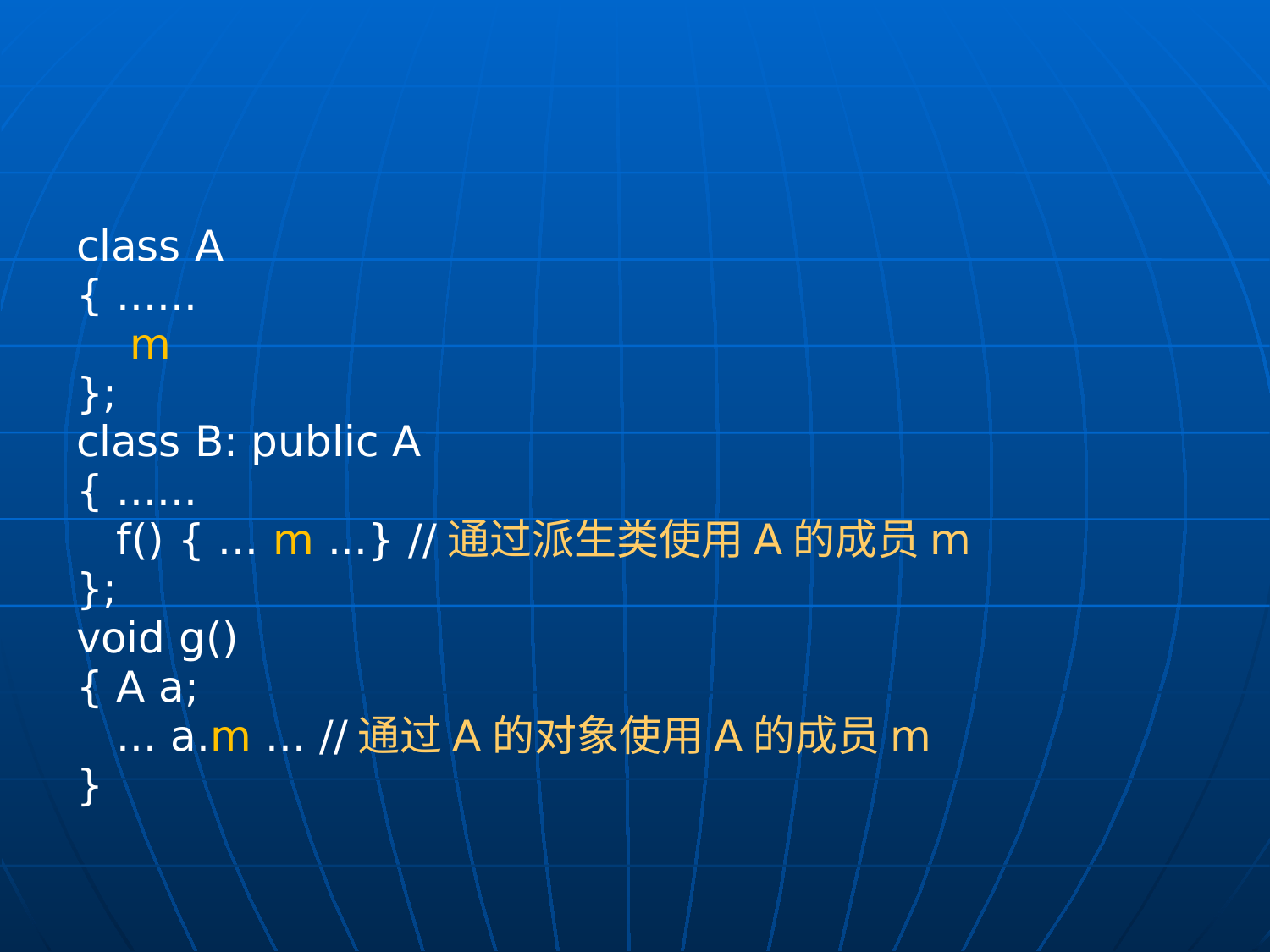

#
class A
{ ......
    m
};
class B: public A
{ ......
   f() { ... m ...} //通过派生类使用A的成员m
};
void g()
{ A a;
   ... a.m ... //通过A的对象使用A的成员m
}